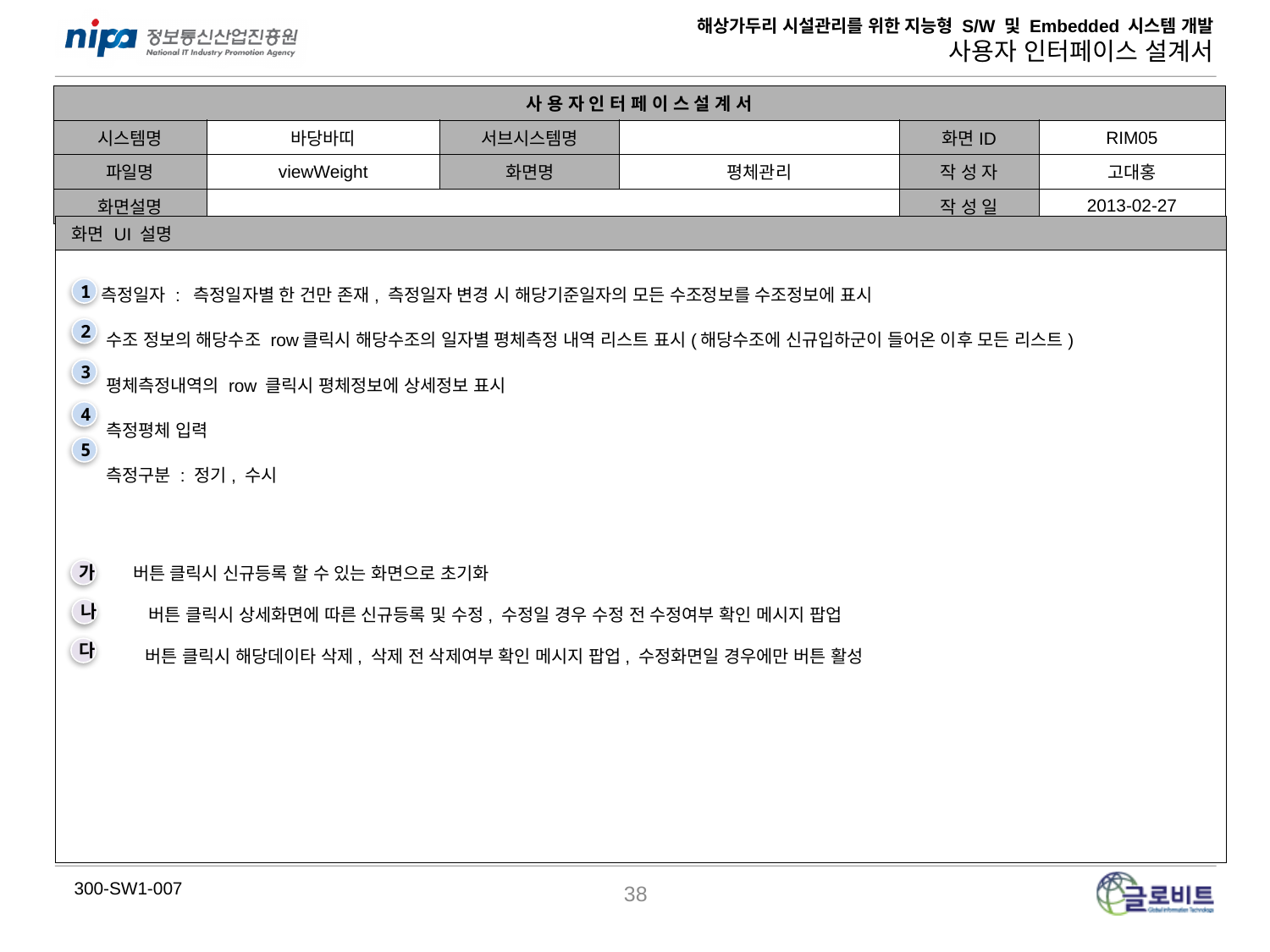

| 사 용 자 인 터 페 이 스 설 계 서 |  |  |  |  |  |
| --- | --- | --- | --- | --- | --- |
| 시스템명 | 바당바띠 | 서브시스템명 |  | 화면ID | RIM05 |
| 파일명 | viewWeight | 화면명 | 평체관리 | 작 성 자 | 고대홍 |
| 화면설명 |  |  |  | 작 성 일 | 2013-02-27 |
| 화면 UI 설명 |
| --- |
| 측정일자 : 측정일자별 한 건만 존재, 측정일자 변경 시 해당기준일자의 모든 수조정보를 수조정보에 표시 수조 정보의 해당수조 row클릭시 해당수조의 일자별 평체측정 내역 리스트 표시(해당수조에 신규입하군이 들어온 이후 모든 리스트) 평체측정내역의 row 클릭시 평체정보에 상세정보 표시 측정평체 입력 측정구분 : 정기, 수시 |
1
2
3
4
5
버튼 클릭시 신규등록 할 수 있는 화면으로 초기화
가
버튼 클릭시 상세화면에 따른 신규등록 및 수정, 수정일 경우 수정 전 수정여부 확인 메시지 팝업
나
다
버튼 클릭시 해당데이타 삭제, 삭제 전 삭제여부 확인 메시지 팝업, 수정화면일 경우에만 버튼 활성